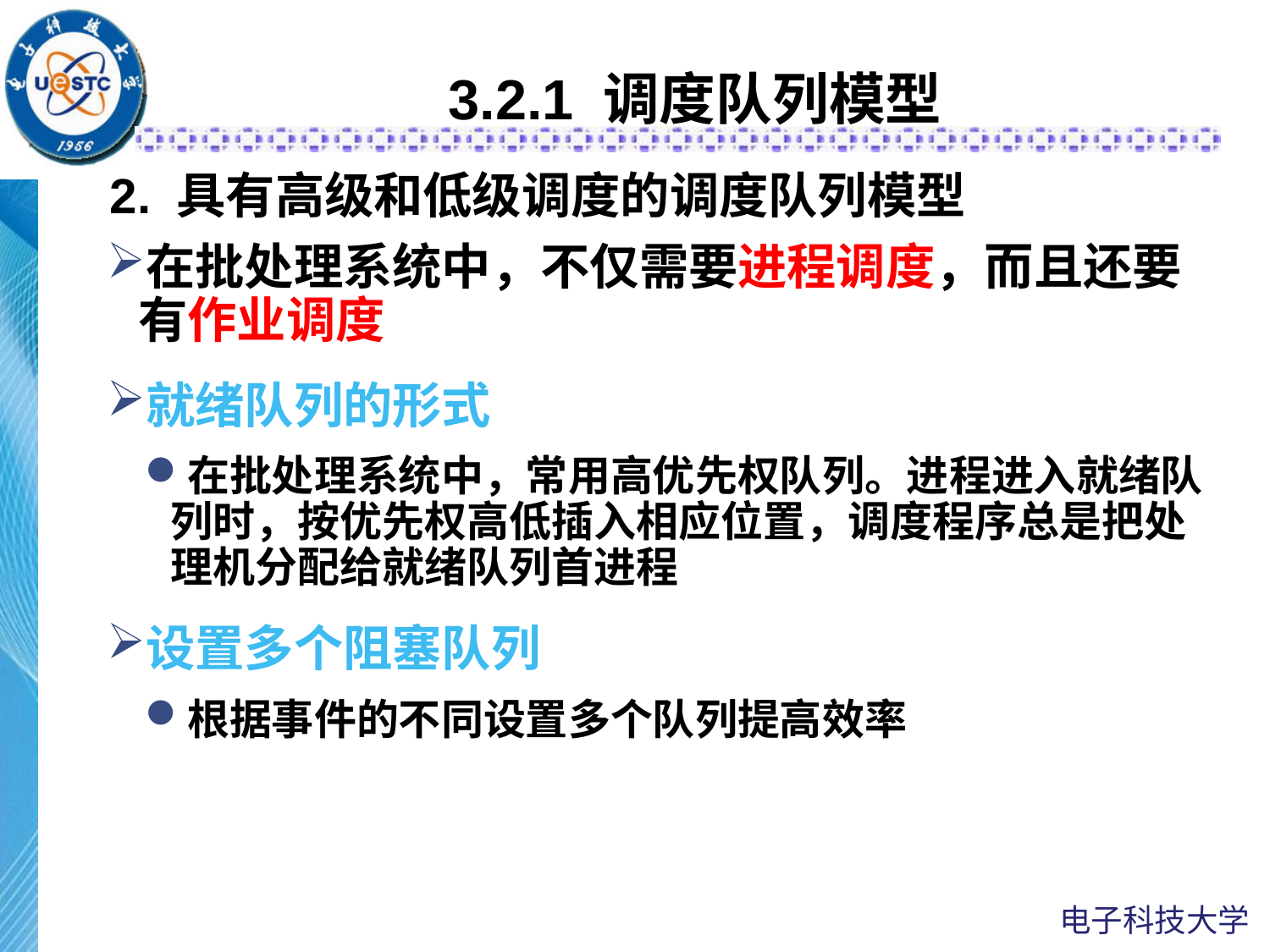

3.2.1 调度队列模型
2. 具有高级和低级调度的调度队列模型
在批处理系统中，不仅需要进程调度，而且还要有作业调度
就绪队列的形式
在批处理系统中，常用高优先权队列。进程进入就绪队列时，按优先权高低插入相应位置，调度程序总是把处理机分配给就绪队列首进程
设置多个阻塞队列
根据事件的不同设置多个队列提高效率